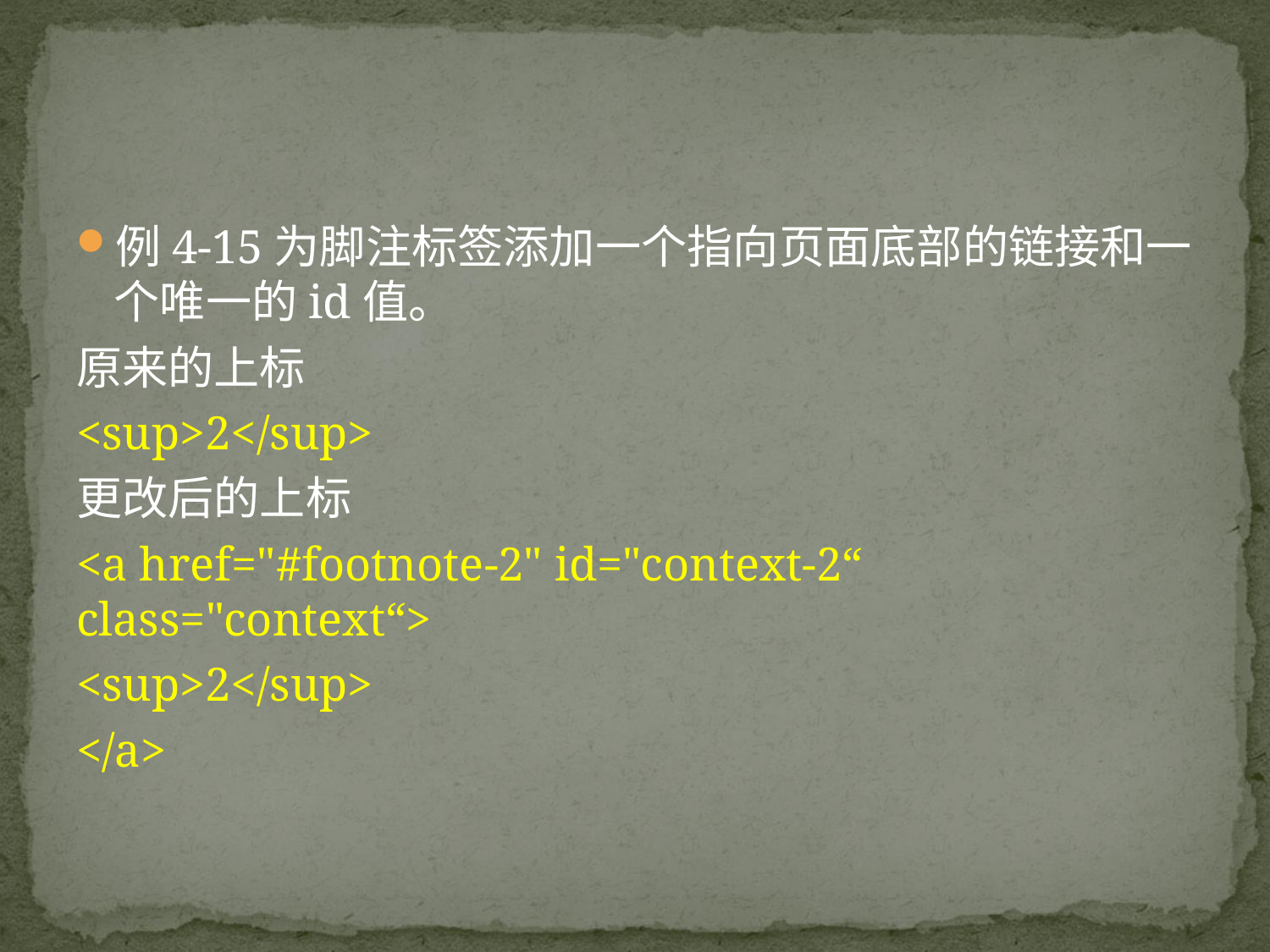

#
例4-15为脚注标签添加一个指向页面底部的链接和一个唯一的id值。
原来的上标
<sup>2</sup>
更改后的上标
<a href="#footnote-2" id="context-2“ class="context“>
<sup>2</sup>
</a>